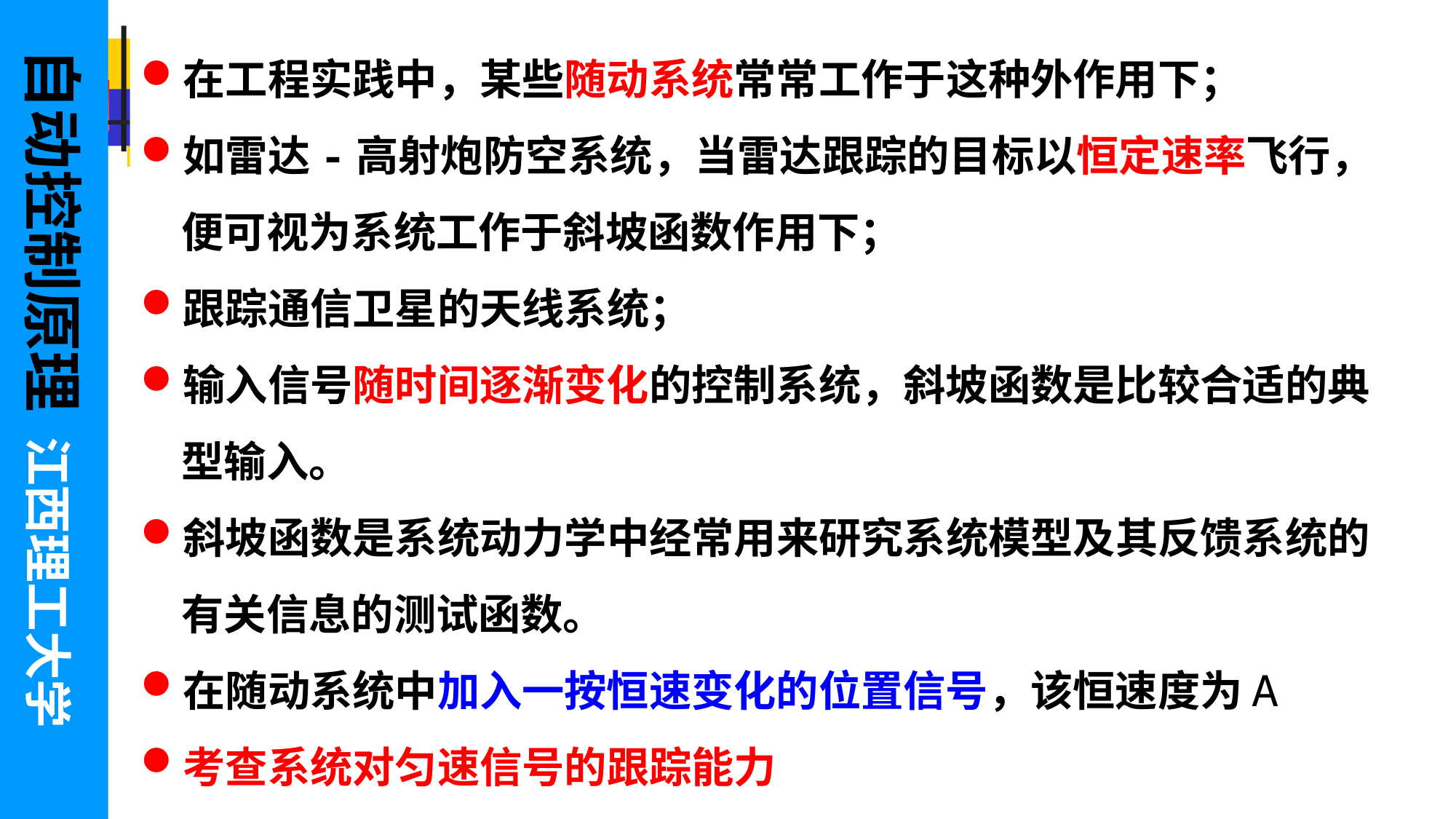

自动控制原理  江西理工大学
在工程实践中，某些随动系统常常工作于这种外作用下；
如雷达-高射炮防空系统，当雷达跟踪的目标以恒定速率飞行，便可视为系统工作于斜坡函数作用下；
跟踪通信卫星的天线系统；
输入信号随时间逐渐变化的控制系统，斜坡函数是比较合适的典型输入。
斜坡函数是系统动力学中经常用来研究系统模型及其反馈系统的有关信息的测试函数。
在随动系统中加入一按恒速变化的位置信号，该恒速度为A
考查系统对匀速信号的跟踪能力